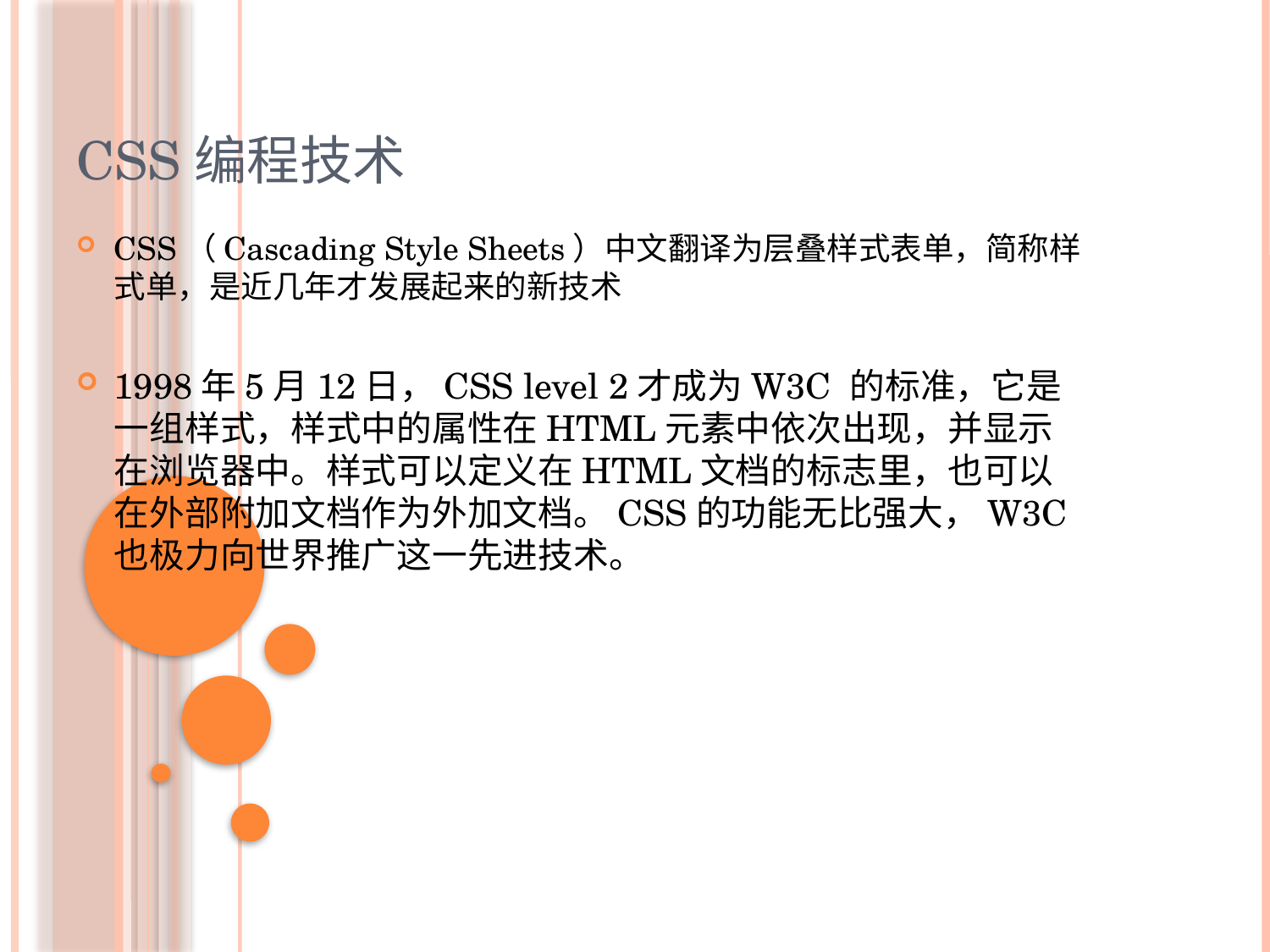

CSS编程技术
CSS（Cascading Style Sheets）中文翻译为层叠样式表单，简称样式单，是近几年才发展起来的新技术

1998年5月12日，CSS level 2才成为W3C 的标准，它是一组样式，样式中的属性在HTML元素中依次出现，并显示在浏览器中。样式可以定义在HTML文档的标志里，也可以在外部附加文档作为外加文档。CSS的功能无比强大，W3C也极力向世界推广这一先进技术。